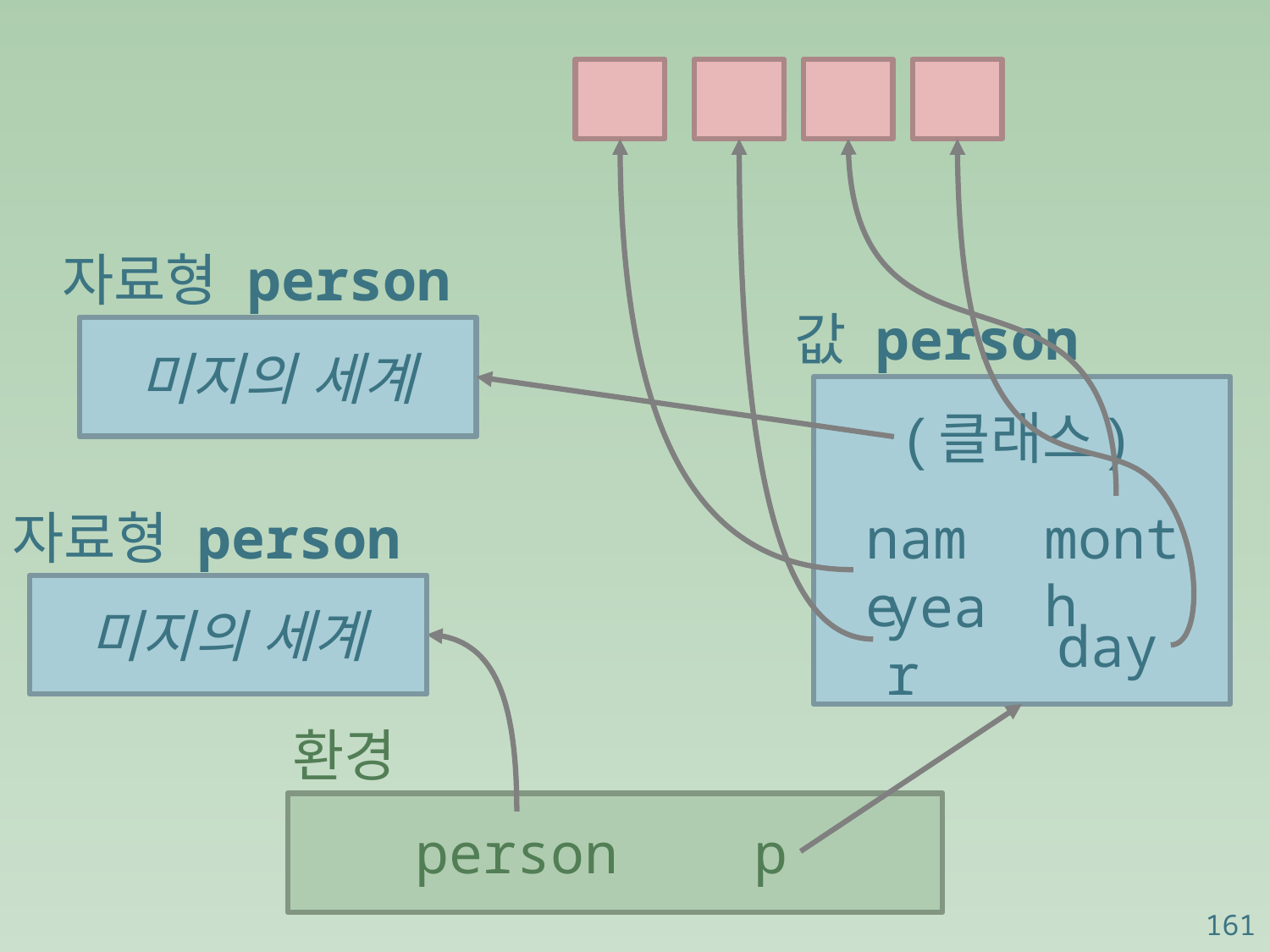

자료형 person
미지의 세계
값 person

(클래스)
name
month
year
day
자료형 person
미지의 세계
환경

person
p
161